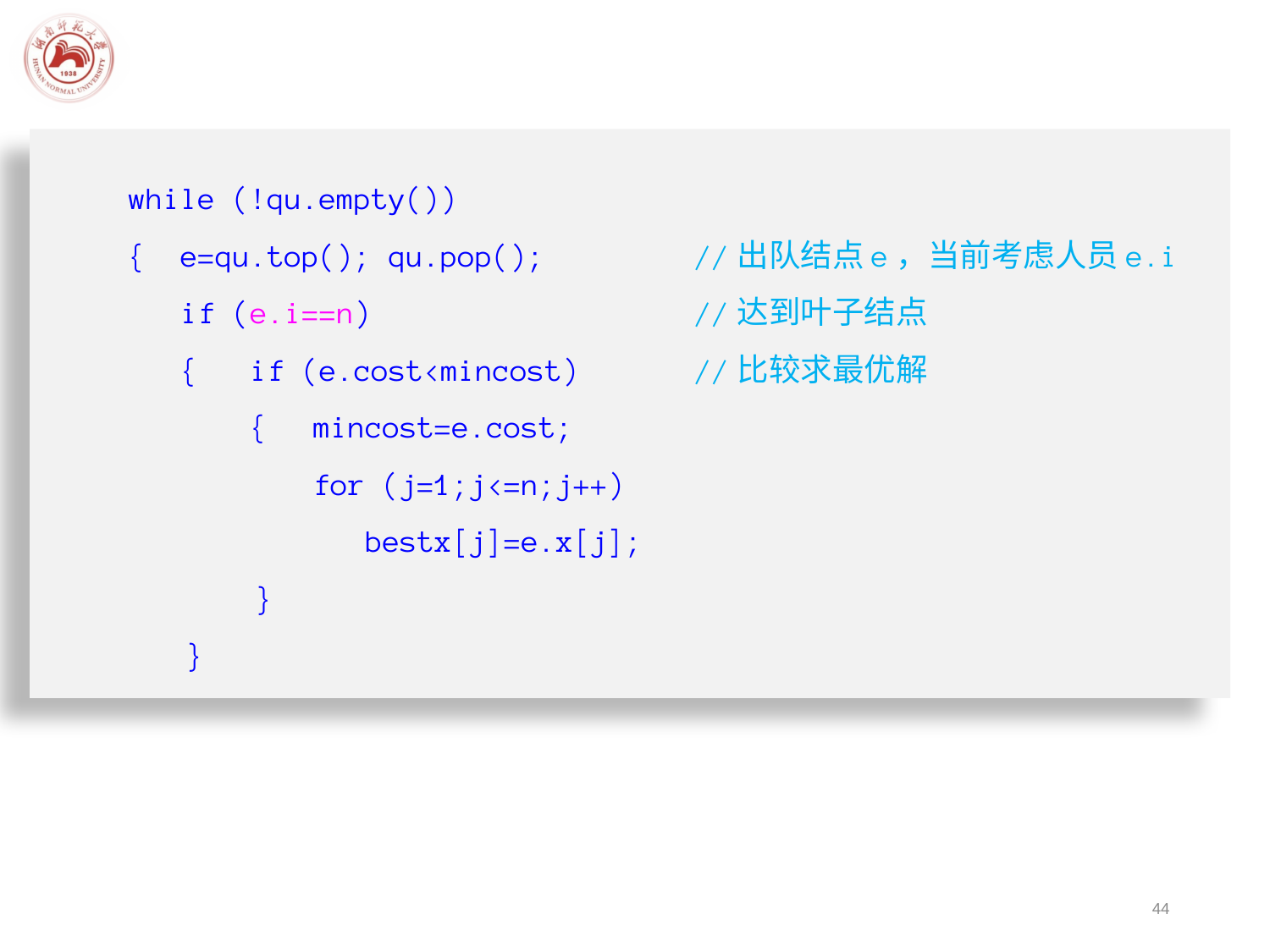

while (!qu.empty())
    {  e=qu.top(); qu.pop();		//出队结点e，当前考虑人员e.i
       if (e.i==n)			//达到叶子结点
       {   if (e.cost<mincost)	//比较求最优解
           {	mincost=e.cost;
		for (j=1;j<=n;j++)
		   bestx[j]=e.x[j];
	    }
	}
44